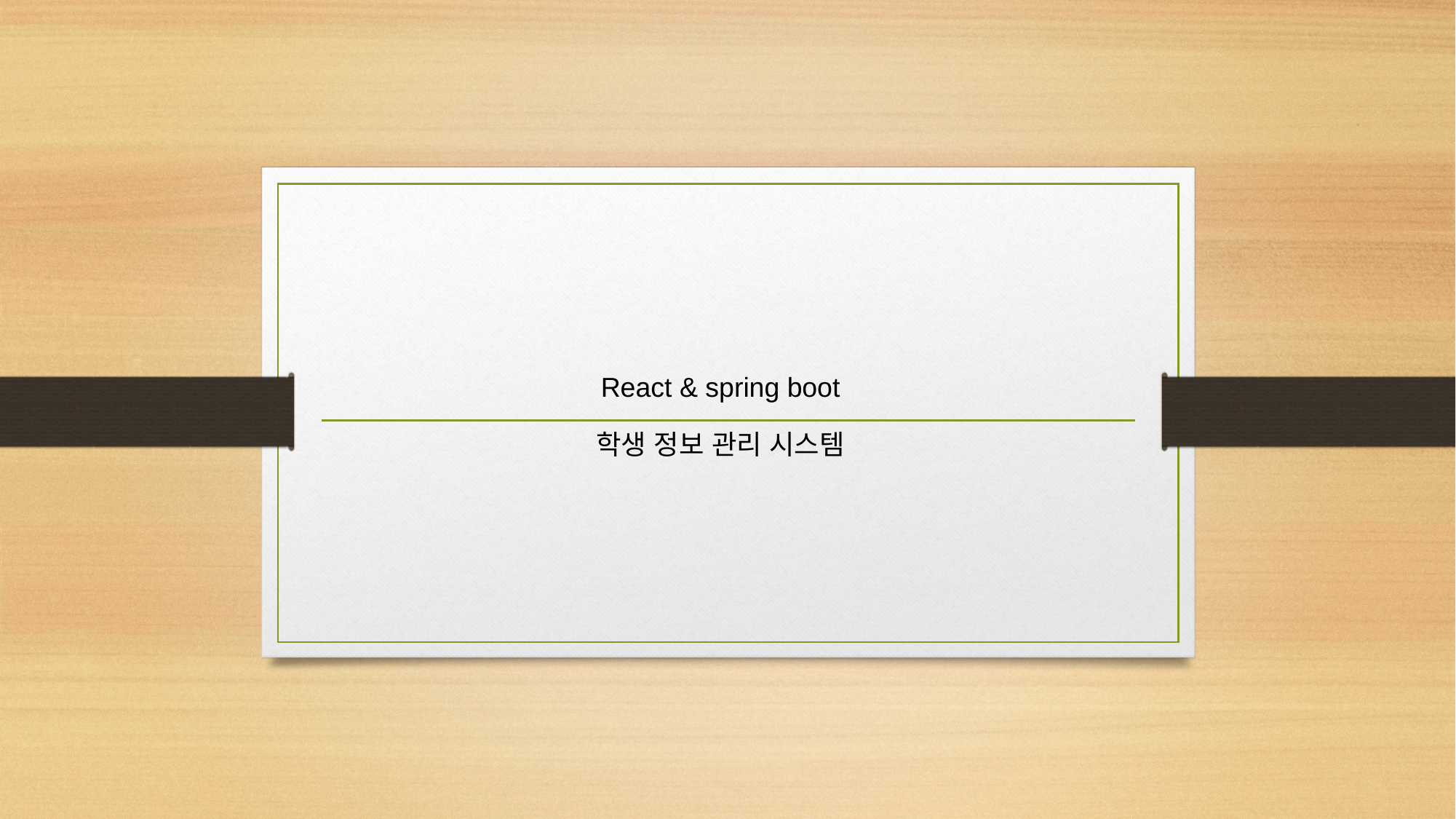

React & spring boot
학생 정보 관리 시스템